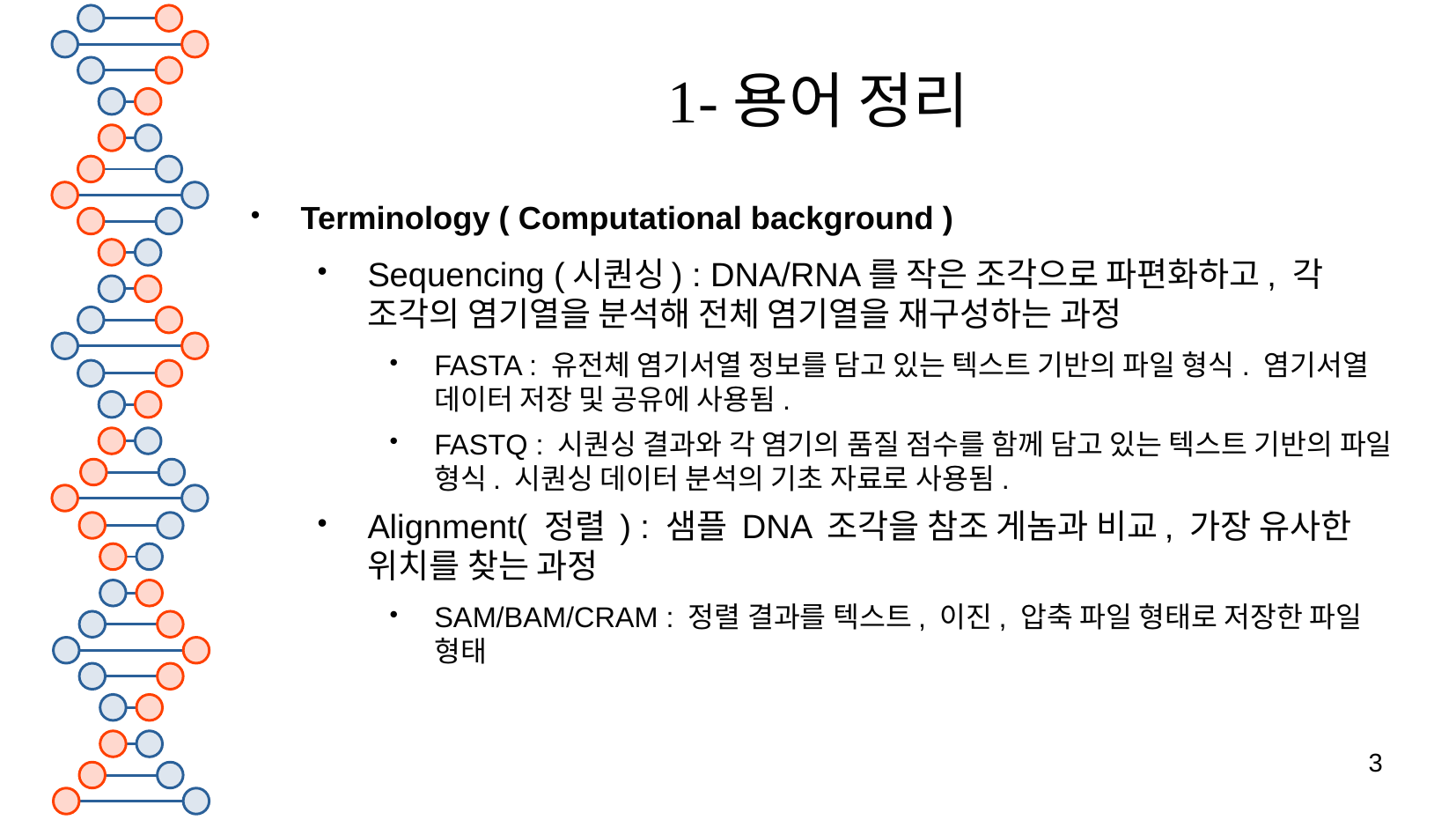

# 1-용어 정리
Terminology ( Computational background )
Sequencing (시퀀싱) : DNA/RNA를 작은 조각으로 파편화하고, 각 조각의 염기열을 분석해 전체 염기열을 재구성하는 과정
FASTA : 유전체 염기서열 정보를 담고 있는 텍스트 기반의 파일 형식. 염기서열 데이터 저장 및 공유에 사용됨.
FASTQ : 시퀀싱 결과와 각 염기의 품질 점수를 함께 담고 있는 텍스트 기반의 파일 형식. 시퀀싱 데이터 분석의 기초 자료로 사용됨.
Alignment( 정렬 ) : 샘플 DNA 조각을 참조 게놈과 비교, 가장 유사한 위치를 찾는 과정
SAM/BAM/CRAM : 정렬 결과를 텍스트, 이진, 압축 파일 형태로 저장한 파일 형태
3